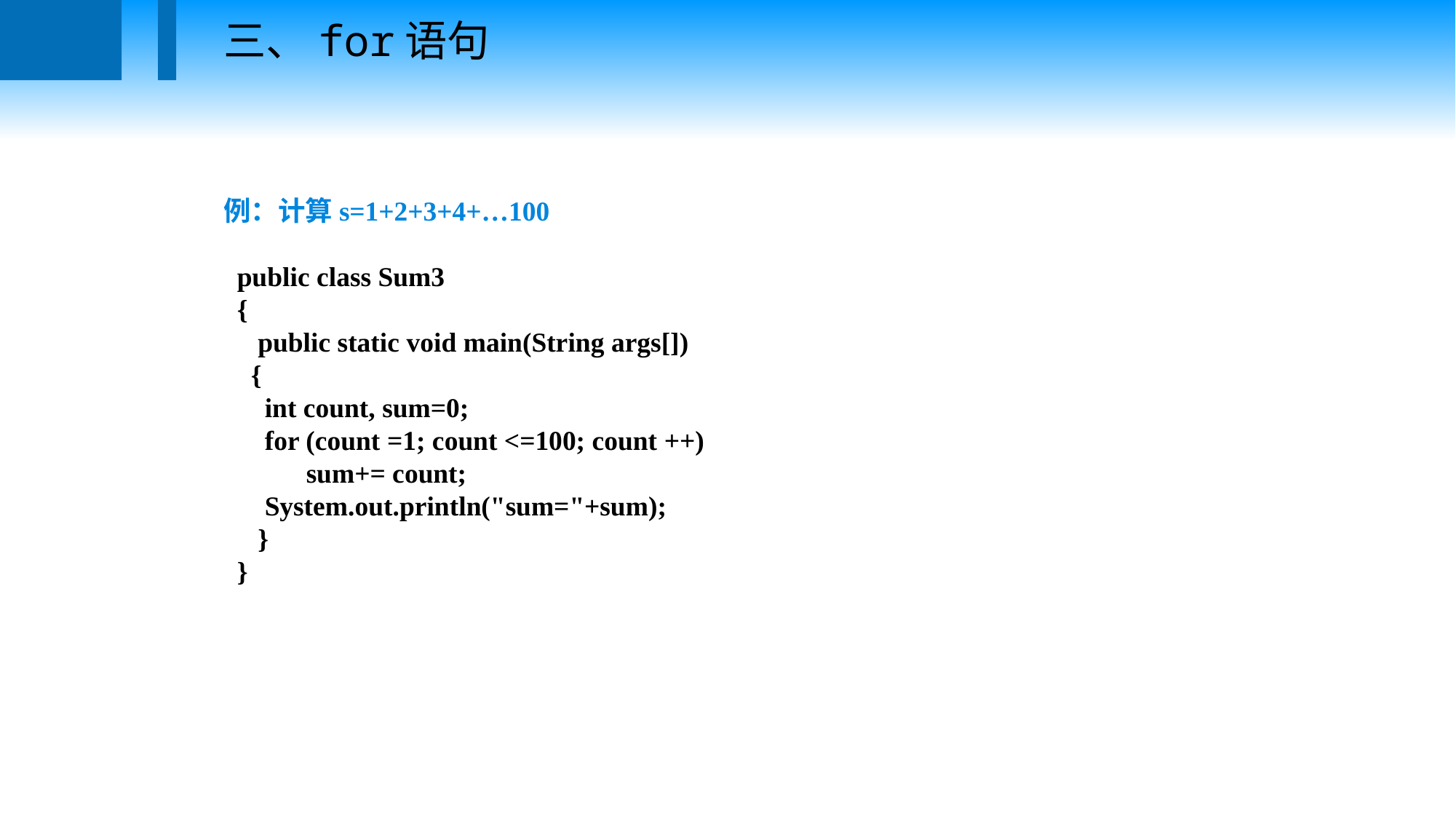

三、for语句
例：计算s=1+2+3+4+…100

public class Sum3
{
   public static void main(String args[])
  {
    int count, sum=0;
    for (count =1; count <=100; count ++)
          sum+= count;
    System.out.println("sum="+sum);
   }
}